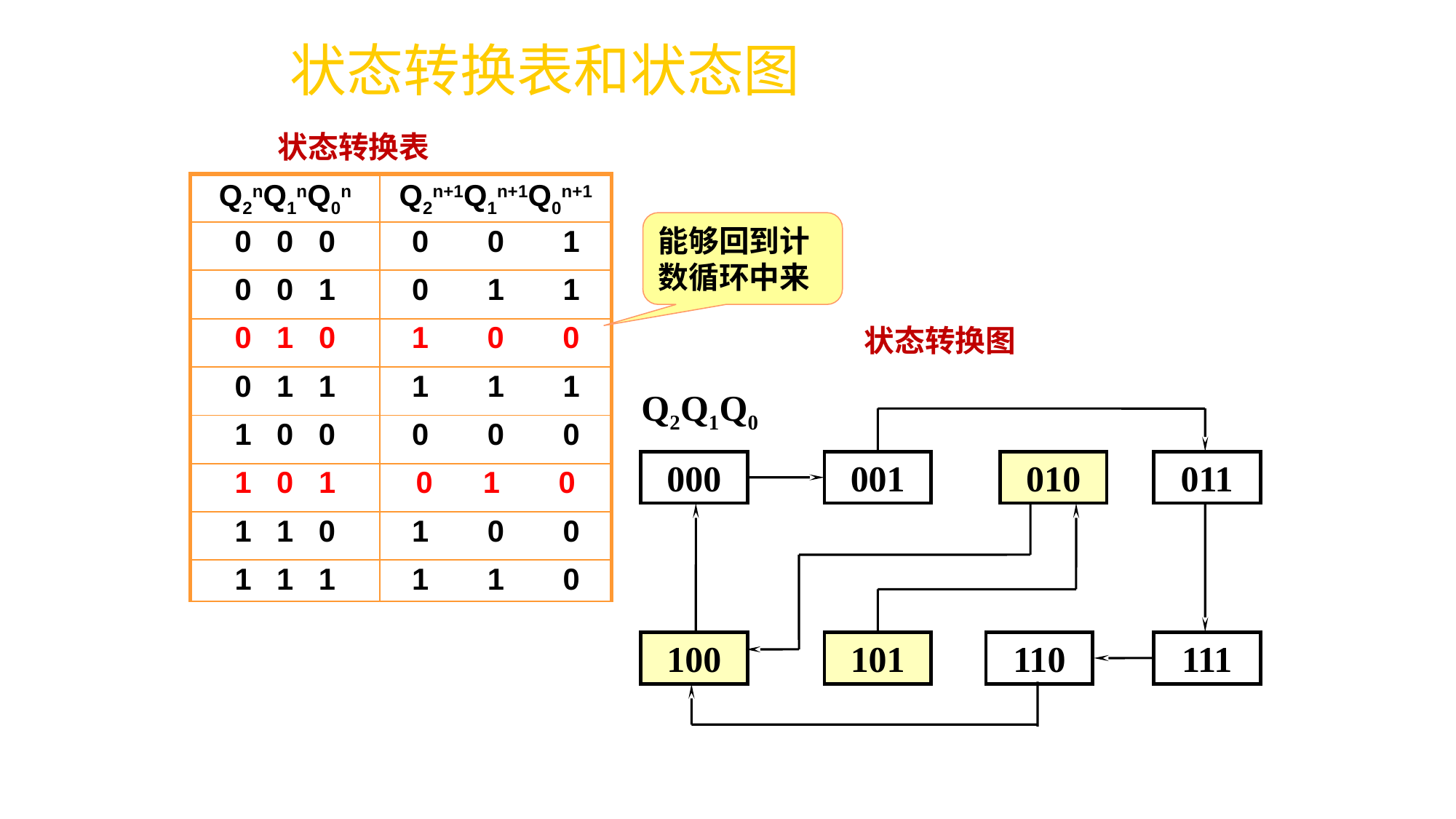

# 状态转换表和状态图
状态转换表
| Q2nQ1nQ0n | Q2n+1Q1n+1Q0n+1 |
| --- | --- |
| 0 0 0 | 0 0 1 |
| 0 0 1 | 0 1 1 |
| 0 1 0 | 1 0 0 |
| 0 1 1 | 1 1 1 |
| 1 0 0 | 0 0 0 |
| 1 0 1 | 0 1 0 |
| 1 1 0 | 1 0 0 |
| 1 1 1 | 1 1 0 |
能够回到计数循环中来
状态转换图
Q2Q1Q0

000
001
010
011
100
101
110
111